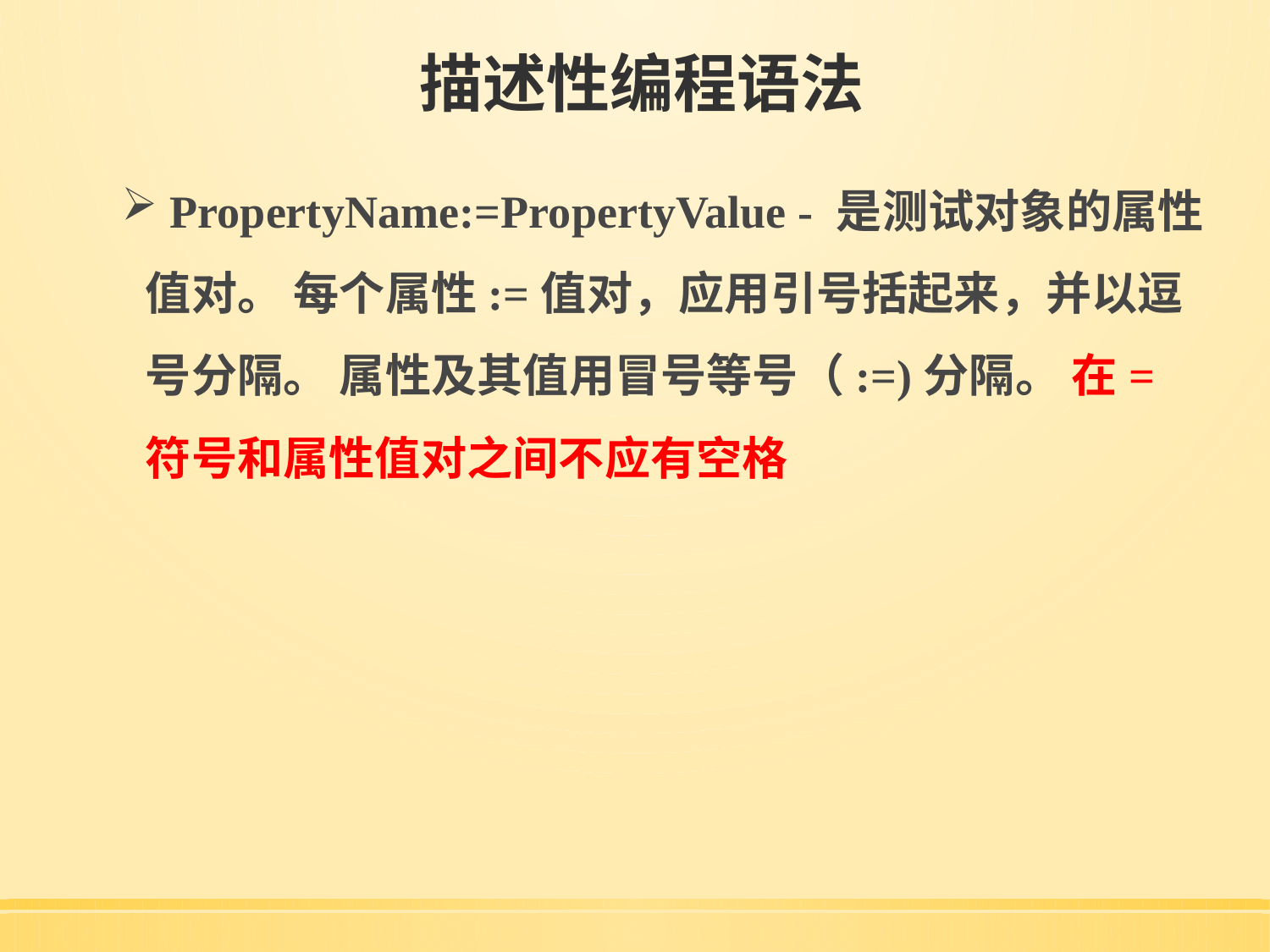

# 描述性编程语法
 PropertyName:=PropertyValue - 是测试对象的属性值对。 每个属性:=值对，应用引号括起来，并以逗号分隔。 属性及其值用冒号等号（:=)分隔。 在=符号和属性值对之间不应有空格